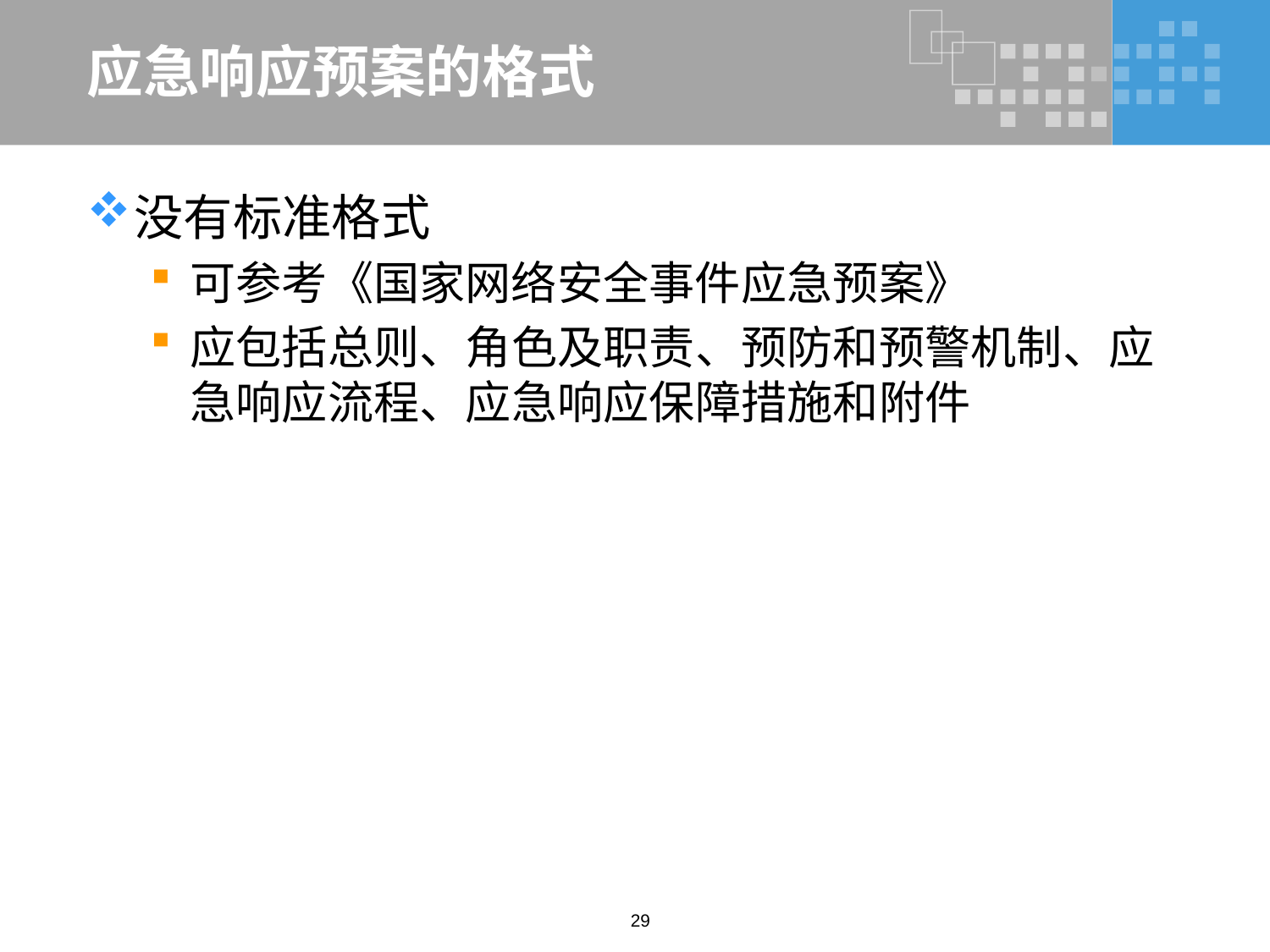

# 应急响应预案的格式
没有标准格式
可参考《国家网络安全事件应急预案》
应包括总则、角色及职责、预防和预警机制、应急响应流程、应急响应保障措施和附件

29